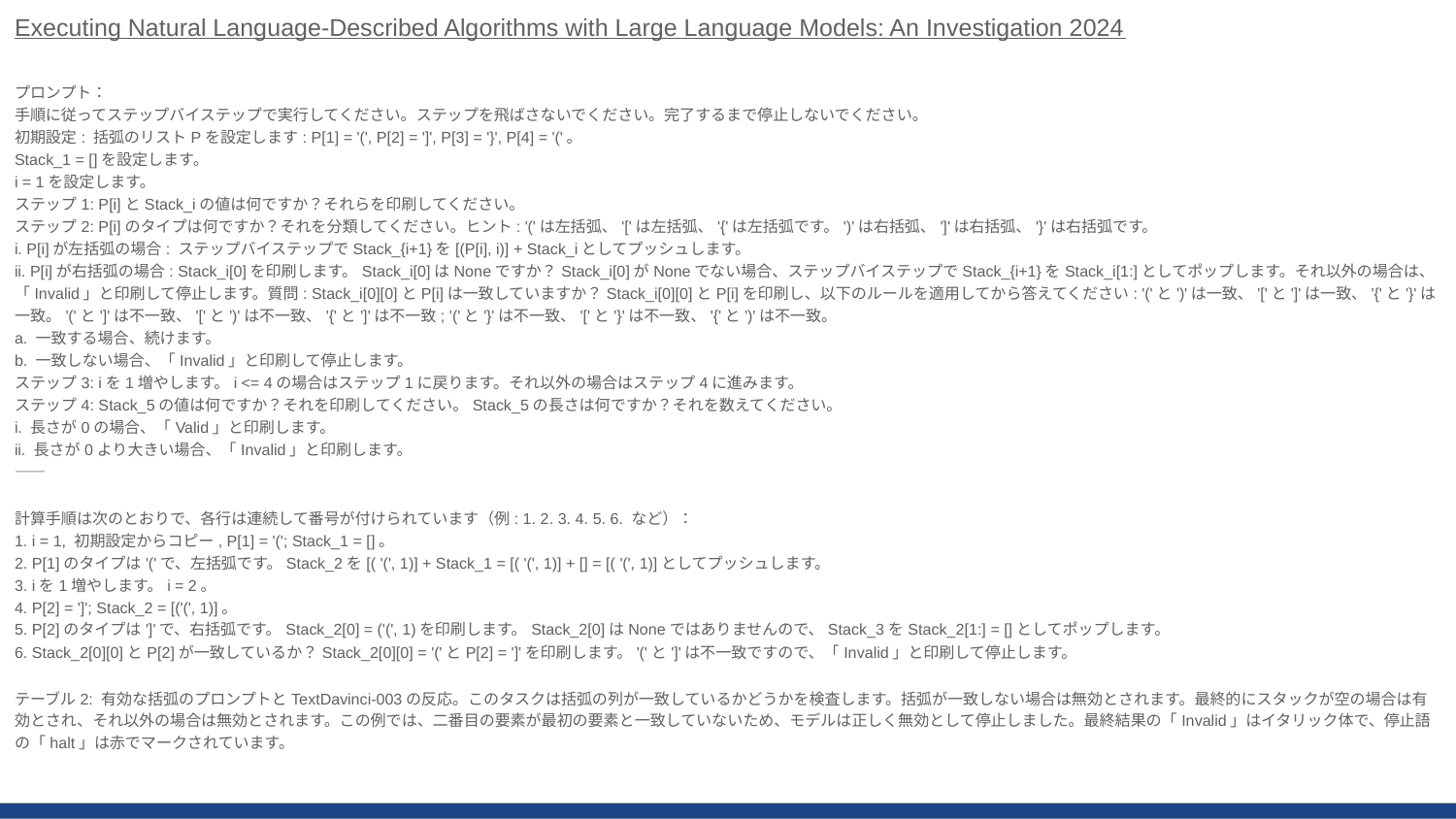

Executing Natural Language-Described Algorithms with Large Language Models: An Investigation 2024

プロンプト：
手順に従ってステップバイステップで実行してください。ステップを飛ばさないでください。完了するまで停止しないでください。
初期設定: 括弧のリストPを設定します: P[1] = '(', P[2] = ']', P[3] = '}', P[4] = '('。
Stack_1 = []を設定します。
i = 1を設定します。
ステップ1: P[i]とStack_iの値は何ですか？それらを印刷してください。
ステップ2: P[i]のタイプは何ですか？それを分類してください。ヒント: '('は左括弧、'['は左括弧、'{'は左括弧です。')'は右括弧、']'は右括弧、'}'は右括弧です。
i. P[i]が左括弧の場合: ステップバイステップでStack_{i+1}を[(P[i], i)] + Stack_iとしてプッシュします。
ii. P[i]が右括弧の場合: Stack_i[0]を印刷します。Stack_i[0]はNoneですか？Stack_i[0]がNoneでない場合、ステップバイステップでStack_{i+1}をStack_i[1:]としてポップします。それ以外の場合は、「Invalid」と印刷して停止します。質問: Stack_i[0][0]とP[i]は一致していますか？Stack_i[0][0]とP[i]を印刷し、以下のルールを適用してから答えてください: '('と')'は一致、'['と']'は一致、'{'と'}'は一致。'('と']'は不一致、'['と')'は不一致、'{'と']'は不一致; '('と'}'は不一致、'['と'}'は不一致、'{'と')'は不一致。
a. 一致する場合、続けます。
b. 一致しない場合、「Invalid」と印刷して停止します。
ステップ3: iを1増やします。i <= 4の場合はステップ1に戻ります。それ以外の場合はステップ4に進みます。
ステップ4: Stack_5の値は何ですか？それを印刷してください。Stack_5の長さは何ですか？それを数えてください。
i. 長さが0の場合、「Valid」と印刷します。
ii. 長さが0より大きい場合、「Invalid」と印刷します。
——
計算手順は次のとおりで、各行は連続して番号が付けられています（例: 1. 2. 3. 4. 5. 6. など）：
1. i = 1, 初期設定からコピー, P[1] = '('; Stack_1 = []。
2. P[1]のタイプは'('で、左括弧です。Stack_2を[( '(', 1)] + Stack_1 = [( '(', 1)] + [] = [( '(', 1)]としてプッシュします。
3. iを1増やします。i = 2。
4. P[2] = ']'; Stack_2 = [('(', 1)]。
5. P[2]のタイプは']'で、右括弧です。Stack_2[0] = ('(', 1)を印刷します。Stack_2[0]はNoneではありませんので、Stack_3をStack_2[1:] = []としてポップします。
6. Stack_2[0][0]とP[2]が一致しているか？Stack_2[0][0] = '('とP[2] = ']'を印刷します。'('と']'は不一致ですので、「Invalid」と印刷して停止します。
テーブル2: 有効な括弧のプロンプトとTextDavinci-003の反応。このタスクは括弧の列が一致しているかどうかを検査します。括弧が一致しない場合は無効とされます。最終的にスタックが空の場合は有効とされ、それ以外の場合は無効とされます。この例では、二番目の要素が最初の要素と一致していないため、モデルは正しく無効として停止しました。最終結果の「Invalid」はイタリック体で、停止語の「halt」は赤でマークされています。